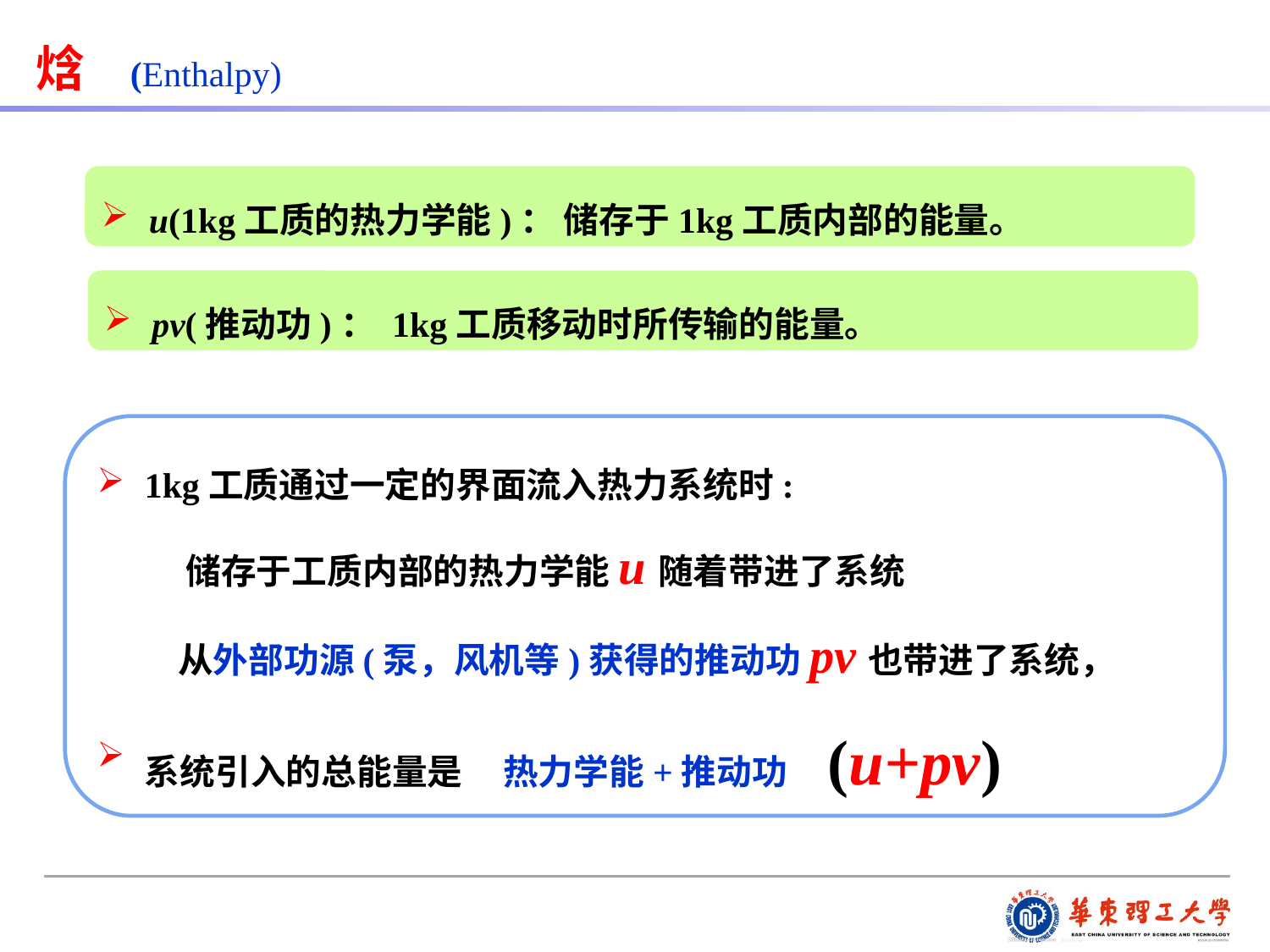

焓   (Enthalpy)
u(1kg工质的热力学能)： 储存于1kg工质内部的能量。
pv(推动功)： 1kg工质移动时所传输的能量。
1kg工质通过一定的界面流入热力系统时:
          储存于工质内部的热力学能u随着带进了系统
         从外部功源(泵，风机等)获得的推动功pv也带进了系统，
系统引入的总能量是     热力学能+推动功    (u+pv)